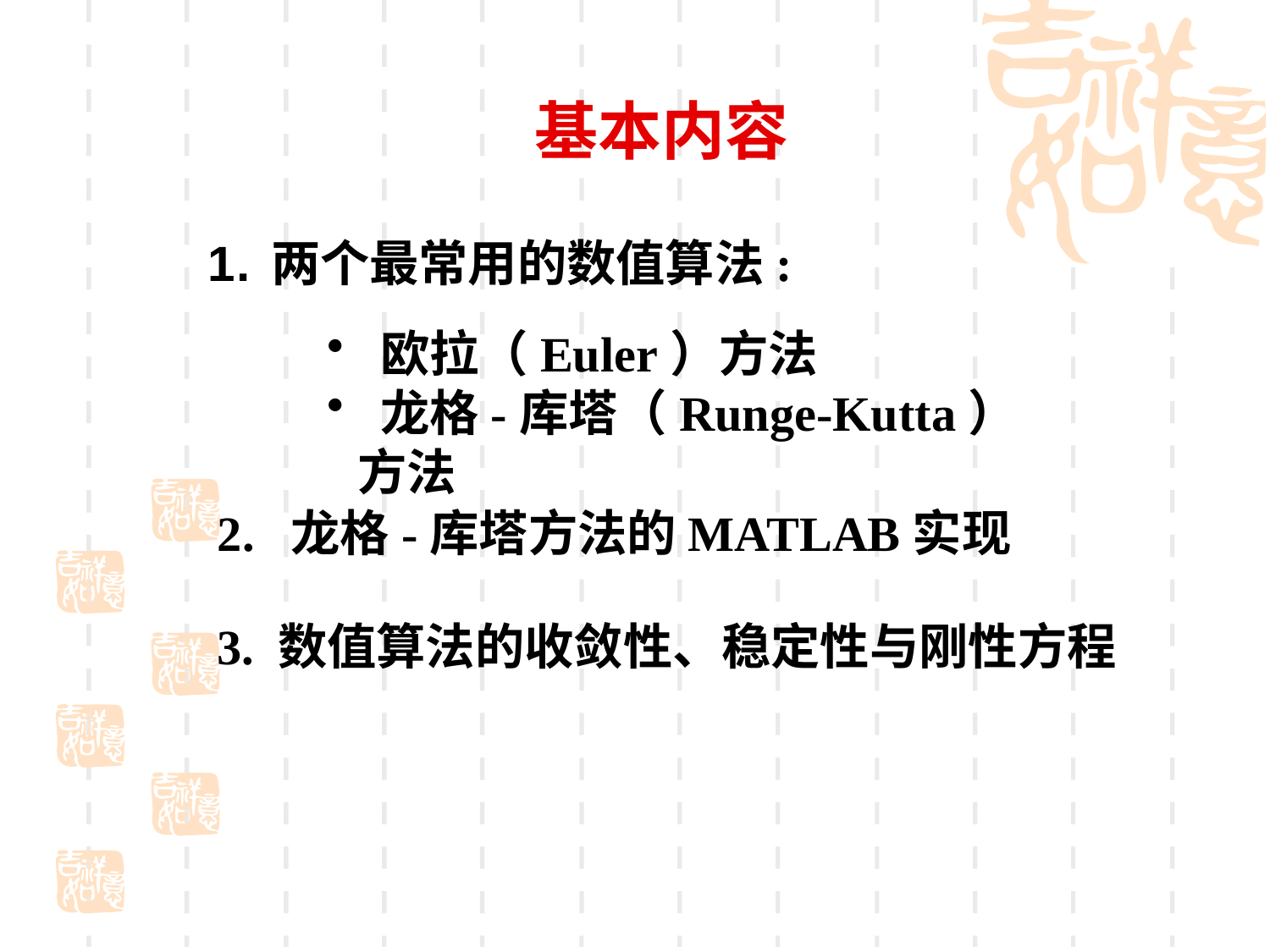

基本内容
两个最常用的数值算法:

 欧拉（Euler）方法
 龙格-库塔（Runge-Kutta）方法
2.  龙格-库塔方法的MATLAB实现
  3. 数值算法的收敛性、稳定性与刚性方程